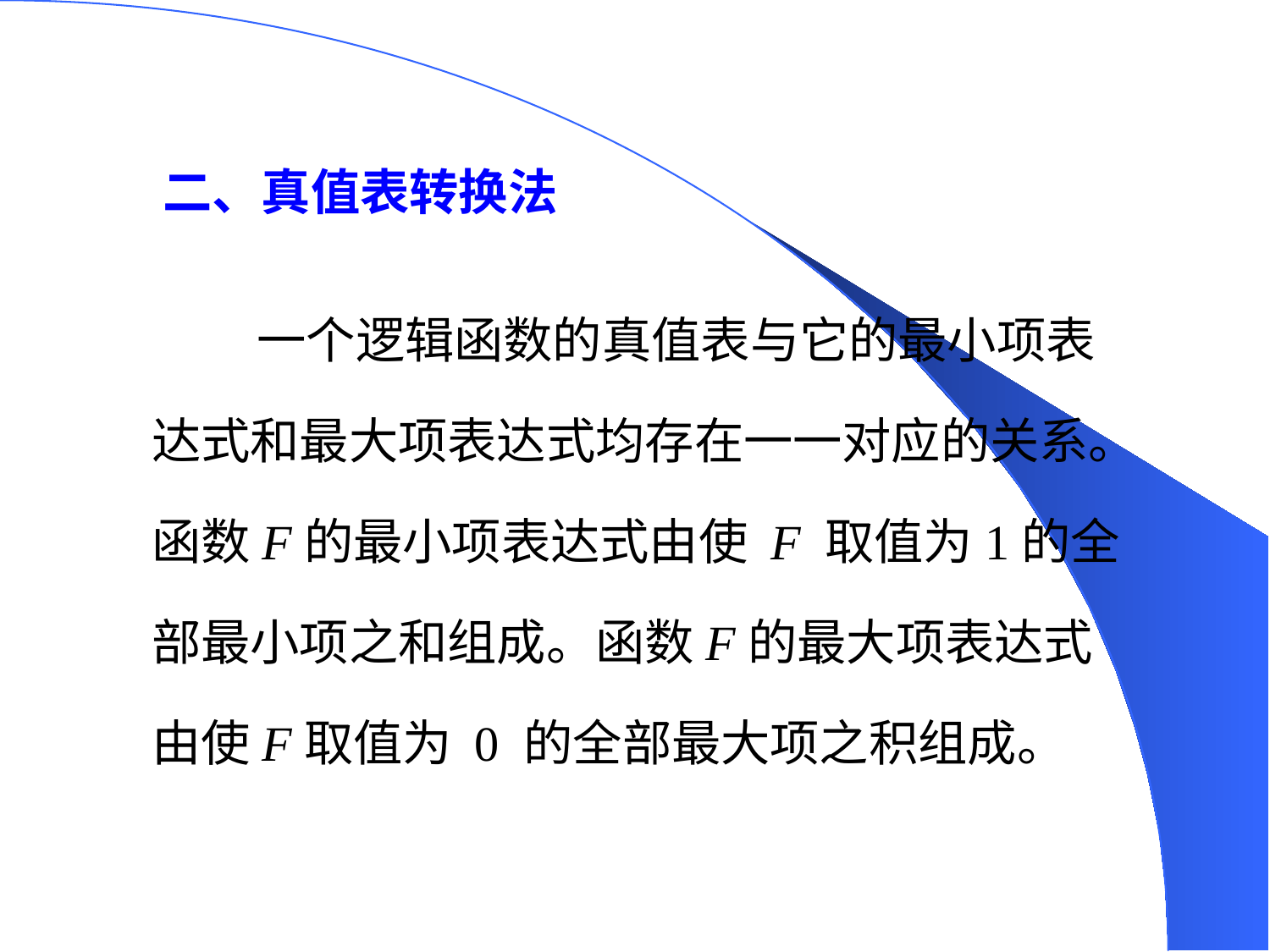

二、真值表转换法
一个逻辑函数的真值表与它的最小项表达式和最大项表达式均存在一一对应的关系。函数F的最小项表达式由使 F 取值为1的全部最小项之和组成。函数F的最大项表达式由使F取值为 0 的全部最大项之积组成。